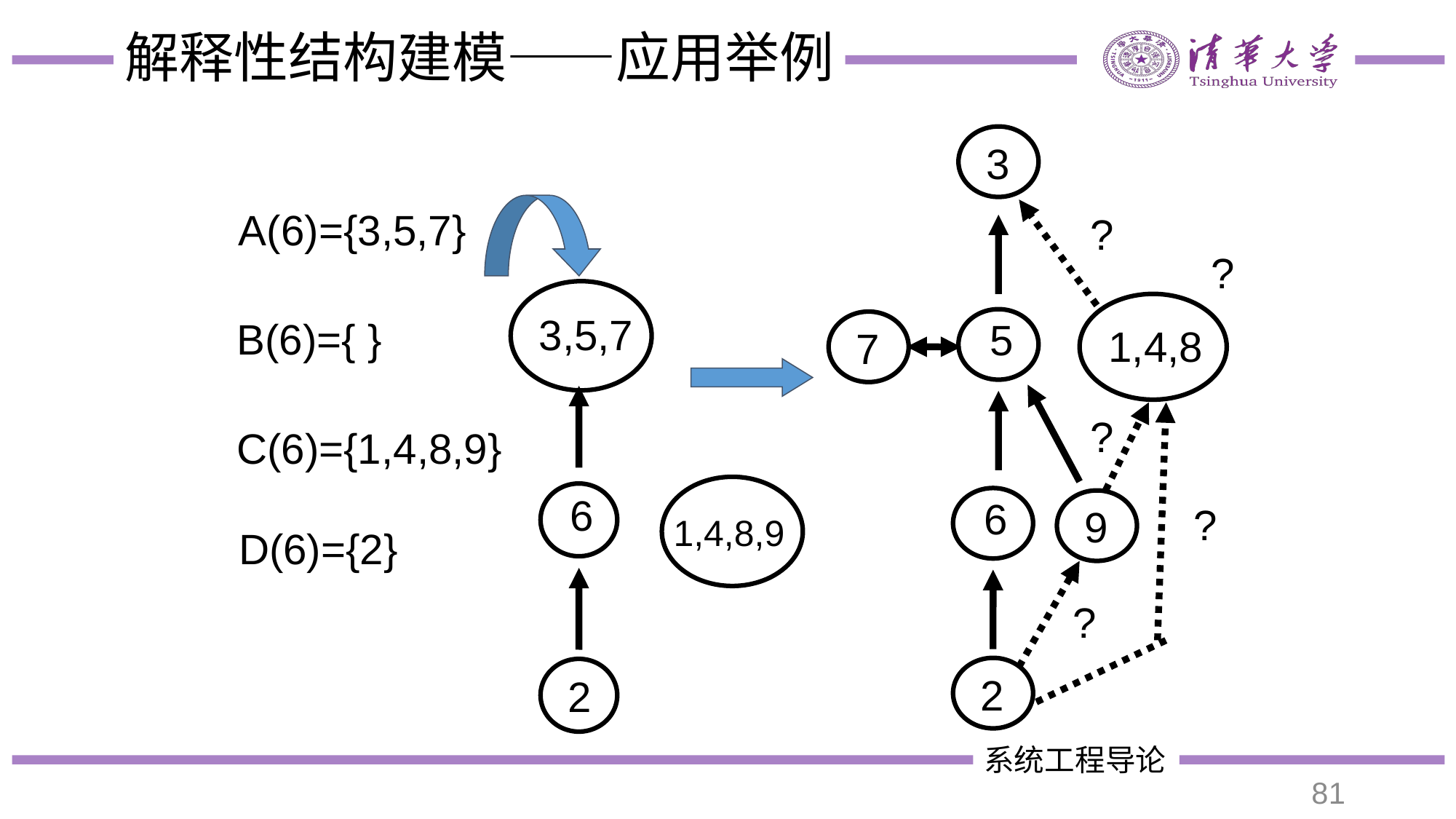

# 解释性结构建模——应用举例

3

?

?

1,4,8
5

7

?
6

9
?

?

2

A(6)={3,5,7}
B(6)={ }
C(6)={1,4,8,9}
D(6)={2}

3,5,7

1,4,8,9
6

2

81